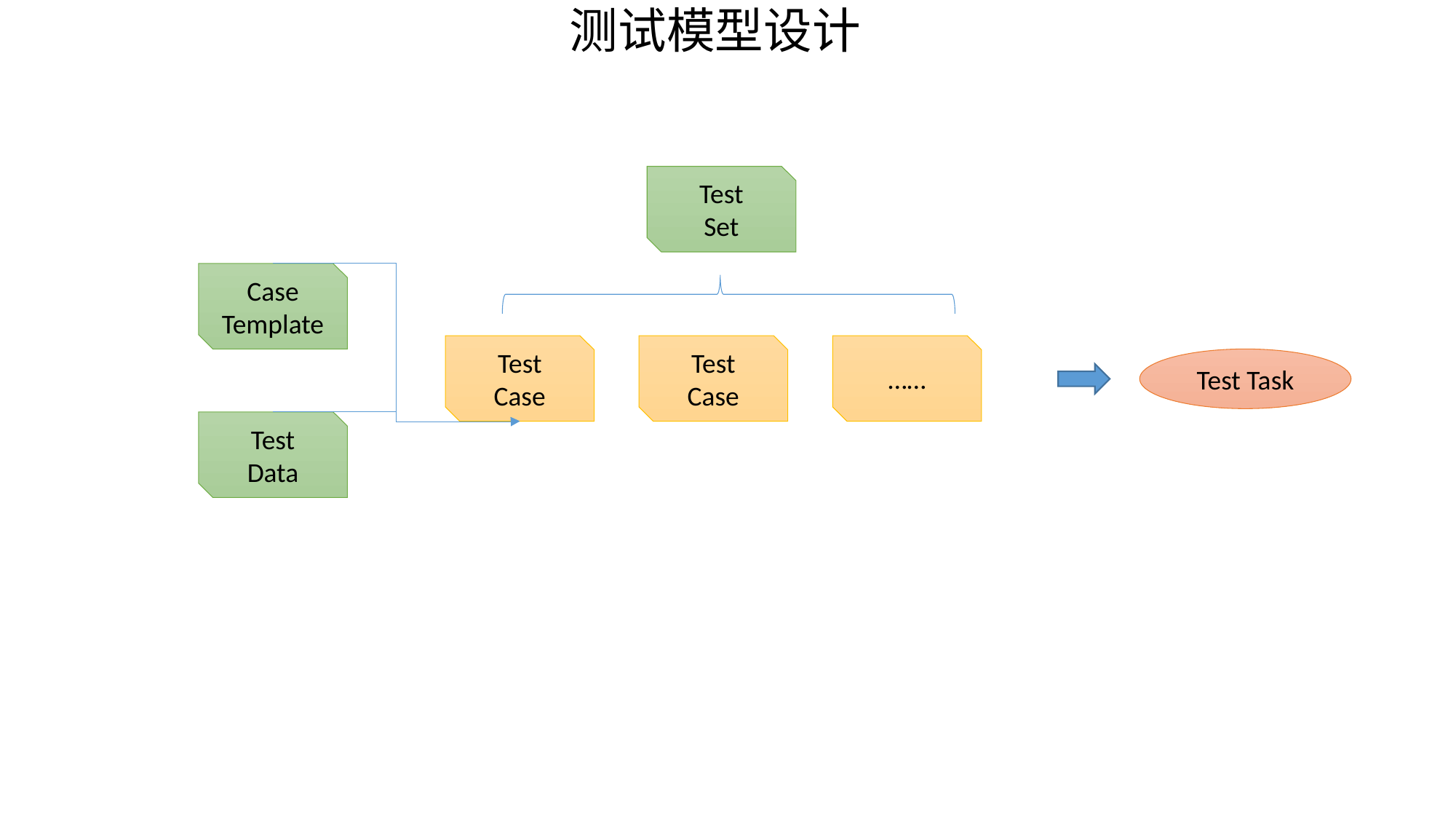

测试模型设计

Test
Set
Case
Template
Test
Case
……
Test
Case
Test Task

Test
Data